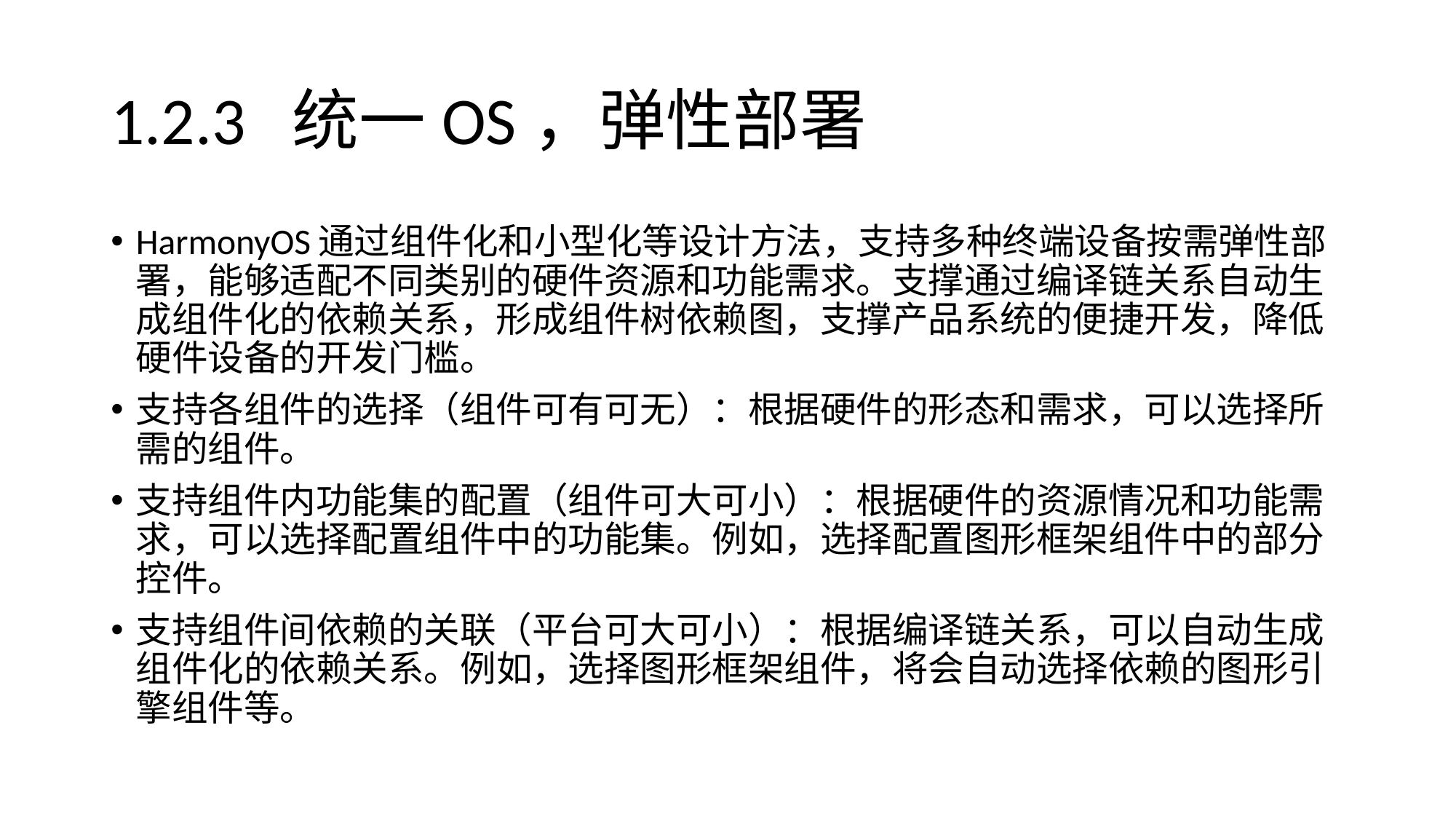

# 1.2.3  统一OS，弹性部署
HarmonyOS通过组件化和小型化等设计方法，支持多种终端设备按需弹性部署，能够适配不同类别的硬件资源和功能需求。支撑通过编译链关系自动生成组件化的依赖关系，形成组件树依赖图，支撑产品系统的便捷开发，降低硬件设备的开发门槛。
支持各组件的选择（组件可有可无）：根据硬件的形态和需求，可以选择所需的组件。
支持组件内功能集的配置（组件可大可小）：根据硬件的资源情况和功能需求，可以选择配置组件中的功能集。例如，选择配置图形框架组件中的部分控件。
支持组件间依赖的关联（平台可大可小）：根据编译链关系，可以自动生成组件化的依赖关系。例如，选择图形框架组件，将会自动选择依赖的图形引擎组件等。